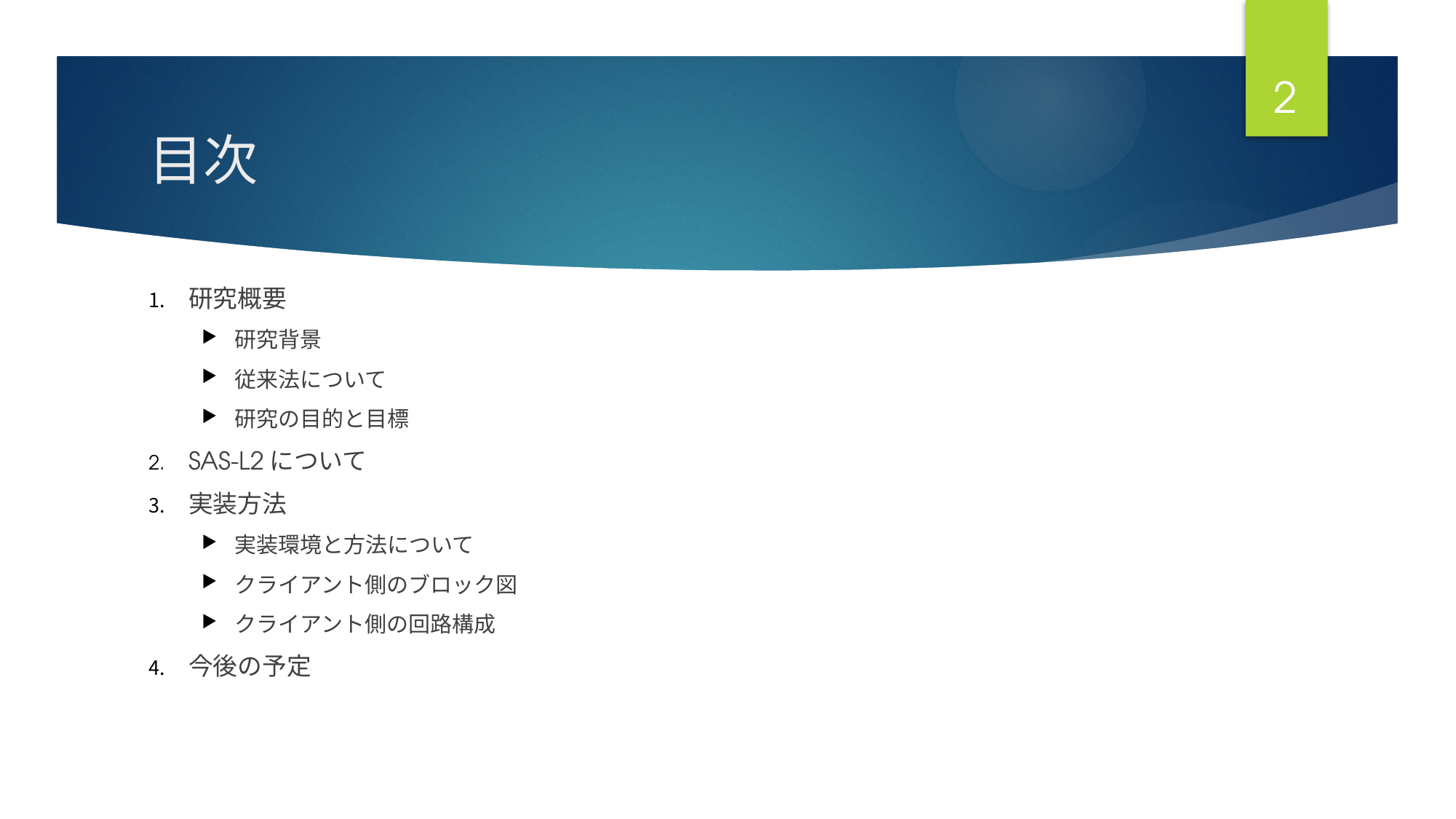

2
# 目次
研究概要
研究背景
従来法について
研究の目的と目標
SAS-L2について
実装方法
実装環境と方法について
クライアント側のブロック図
クライアント側の回路構成
今後の予定